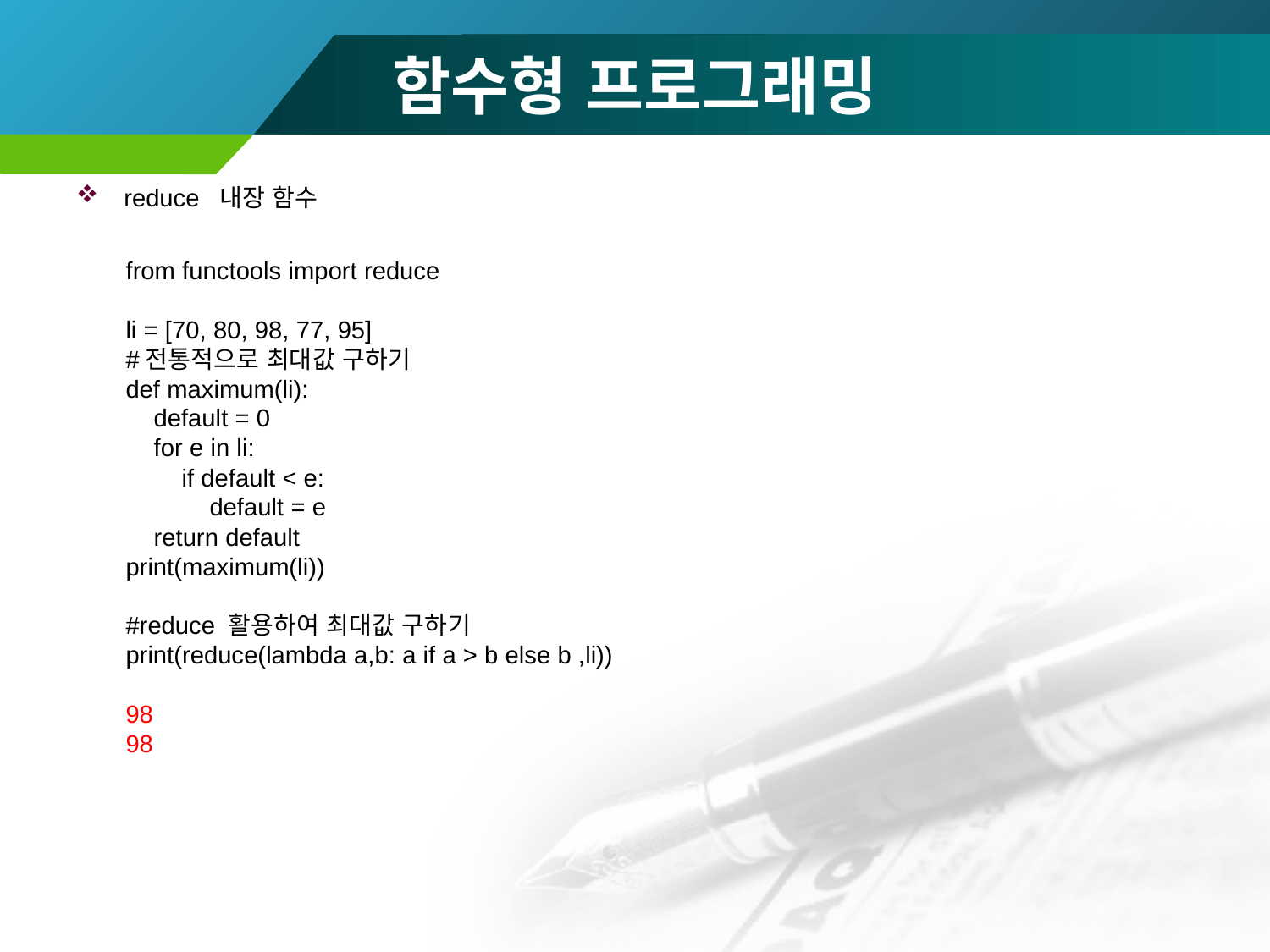

# 함수형 프로그래밍
reduce  내장 함수

from functools import reduce

li = [70, 80, 98, 77, 95]
#전통적으로 최대값 구하기
def maximum(li):
    default = 0
    for e in li:
        if default < e:
            default = e
    return default
print(maximum(li))

#reduce 활용하여 최대값 구하기
print(reduce(lambda a,b: a if a > b else b ,li))

98
98